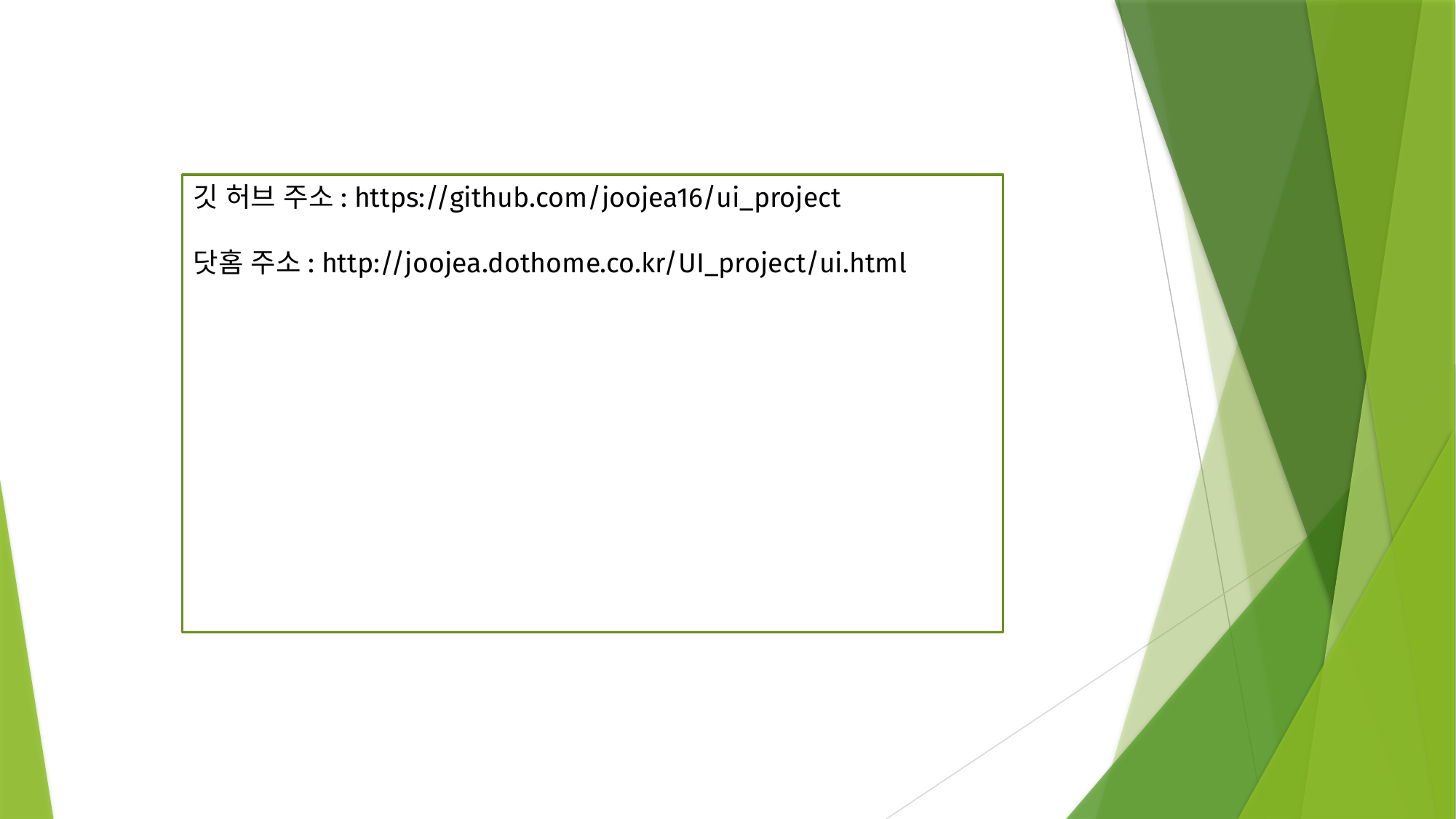

깃 허브 주소: https://github.com/joojea16/ui_project

닷홈 주소: http://joojea.dothome.co.kr/UI_project/ui.html